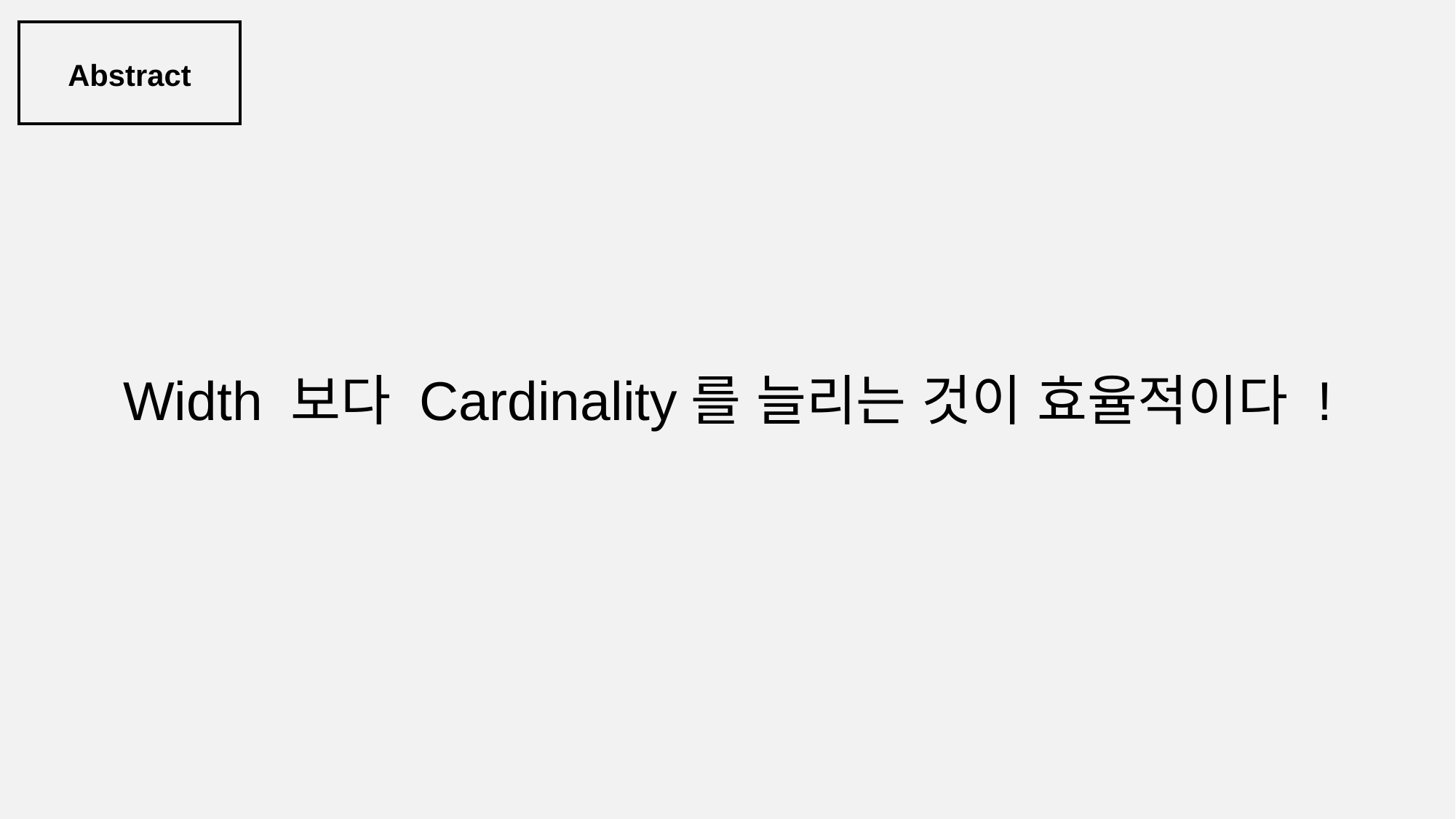

Abstract
Width 보다 Cardinality를 늘리는 것이 효율적이다 !